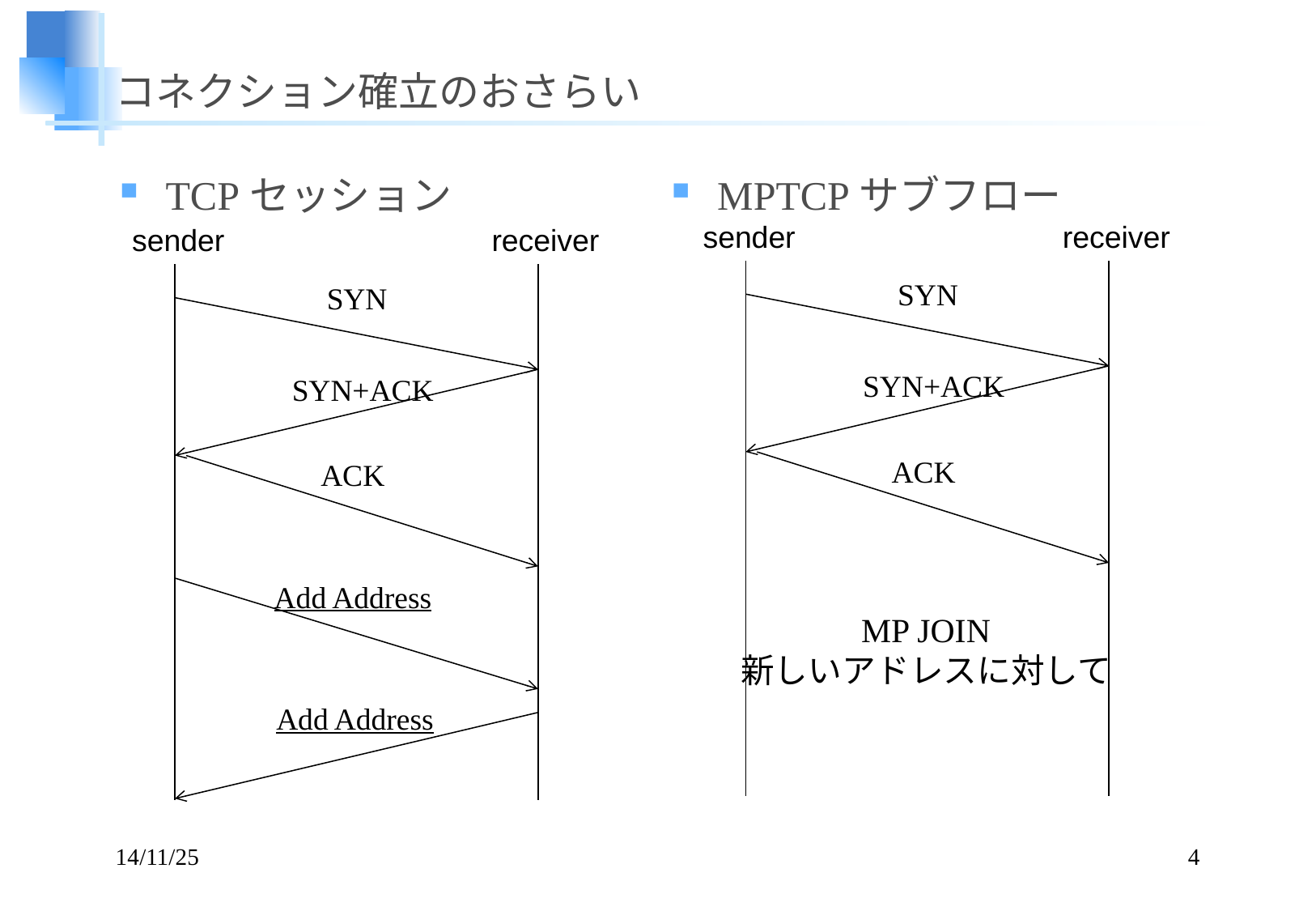

# コネクション確立のおさらい
TCPセッション
MPTCPサブフロー

sender
receiver
sender
receiver
SYN
SYN
SYN+ACK
SYN+ACK
ACK
ACK
Add Address
MP JOIN
新しいアドレスに対して
Add Address
14/11/25
4